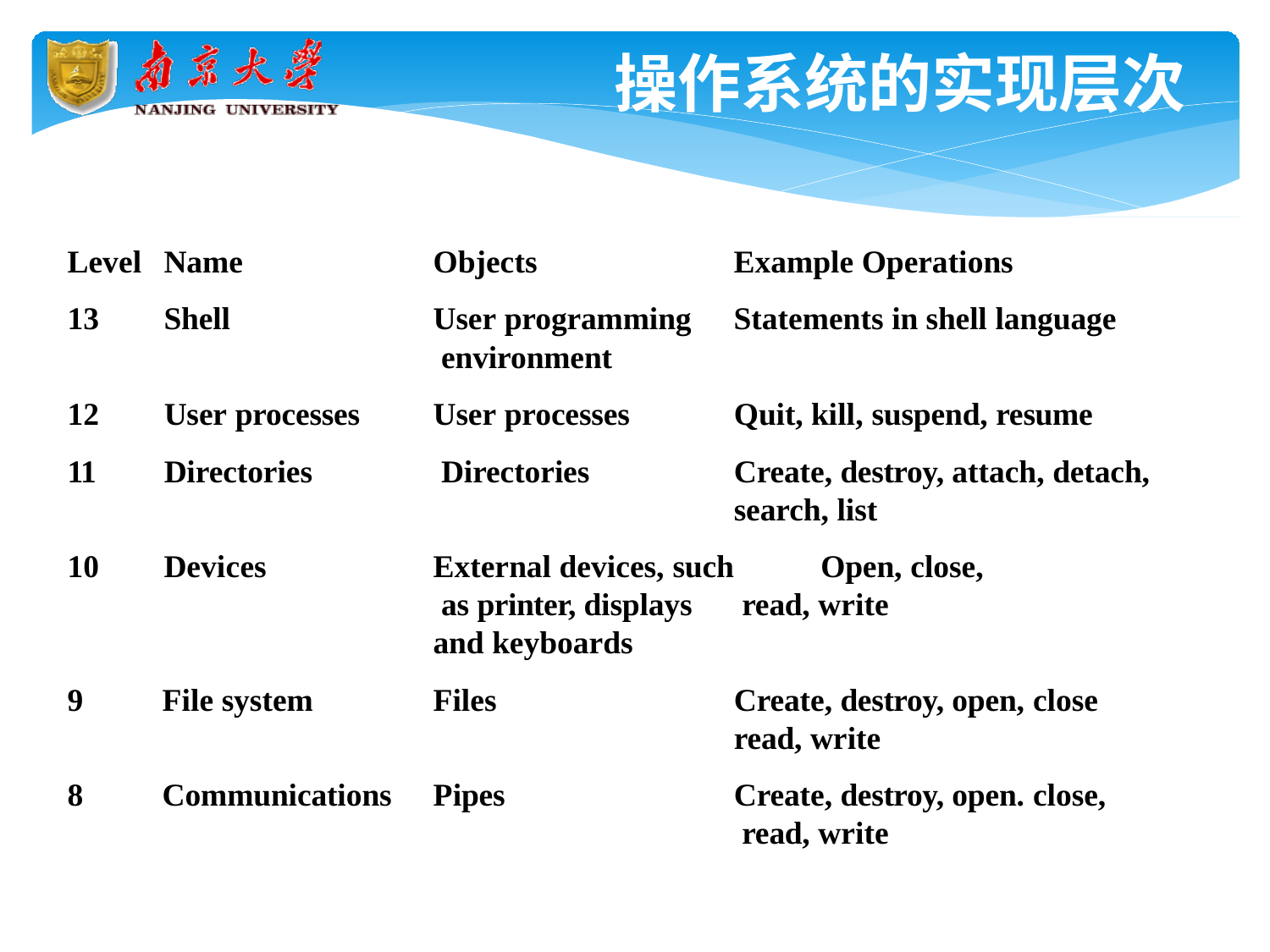

# 操作系统的实现层次

Level	Name
13	Shell
Objects
User programming  environment
User processes  Directories
Example Operations  Statements in shell language
12	User processes
11	Directories
Quit, kill, suspend, resume  Create, destroy, attach, detach,
search, list
Open, close,  read, write
10	Devices
External devices, such  as printer, displays  and keyboards
Files
9
File system
Create, destroy, open, close
read, write
Create, destroy, open. close,  read, write
8
Communications
Pipes